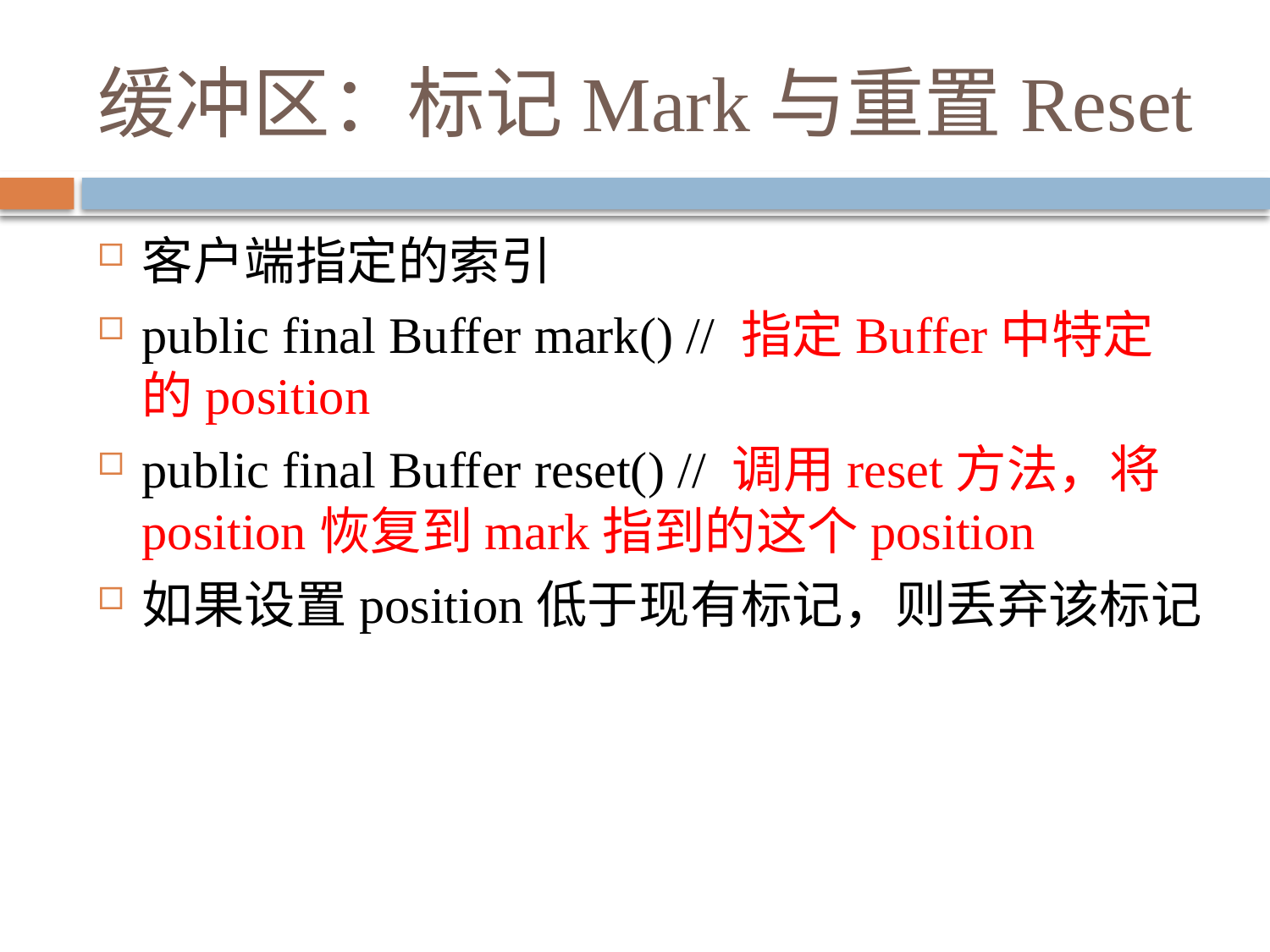

# 缓冲区：标记Mark与重置Reset
客户端指定的索引
public final Buffer mark() // 指定Buffer中特定的position
public final Buffer reset() // 调用reset方法，将position恢复到mark指到的这个position
如果设置position低于现有标记，则丢弃该标记